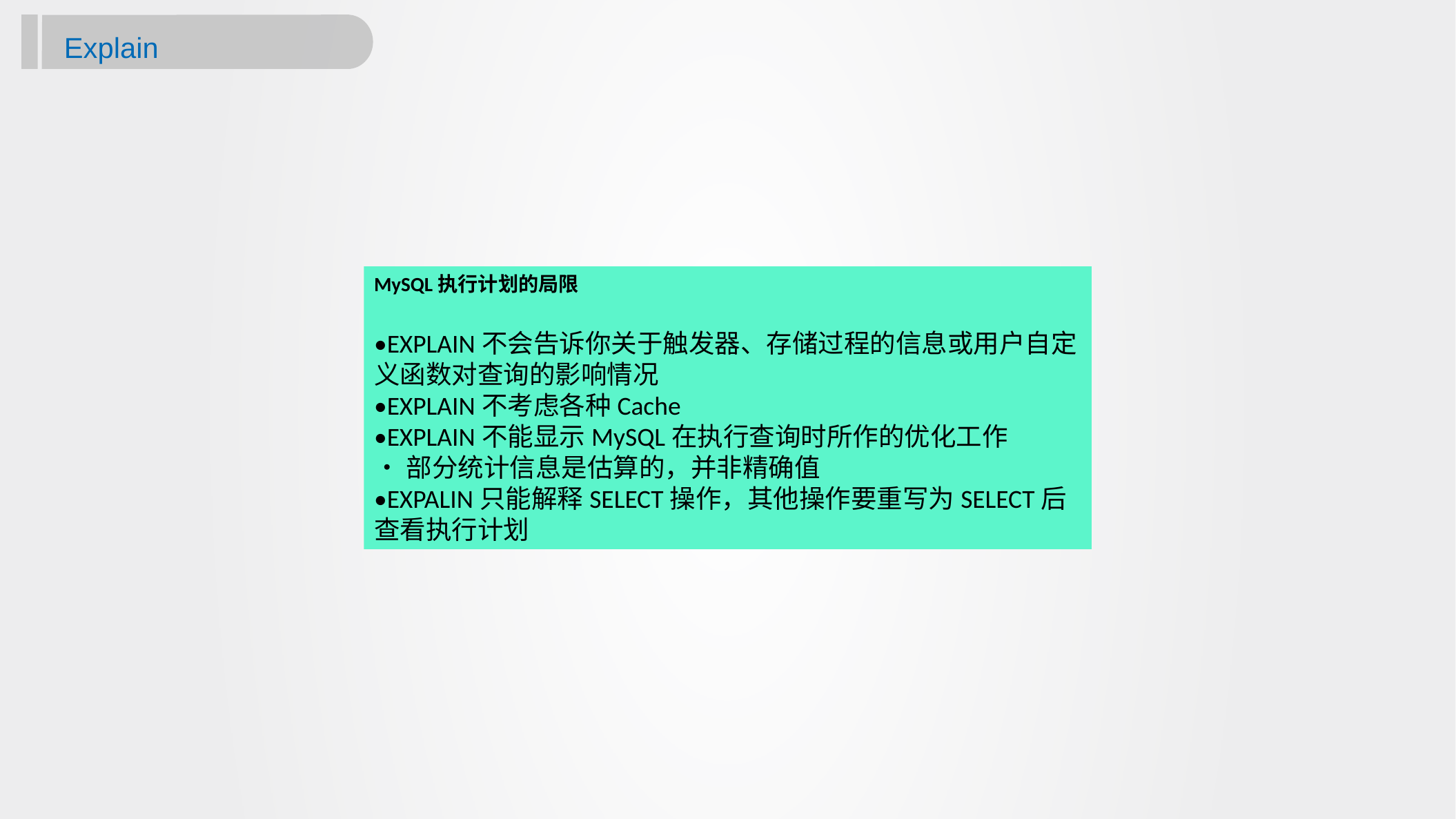

Explain
MySQL执行计划的局限

•EXPLAIN不会告诉你关于触发器、存储过程的信息或用户自定义函数对查询的影响情况
•EXPLAIN不考虑各种Cache
•EXPLAIN不能显示MySQL在执行查询时所作的优化工作
•部分统计信息是估算的，并非精确值
•EXPALIN只能解释SELECT操作，其他操作要重写为SELECT后查看执行计划